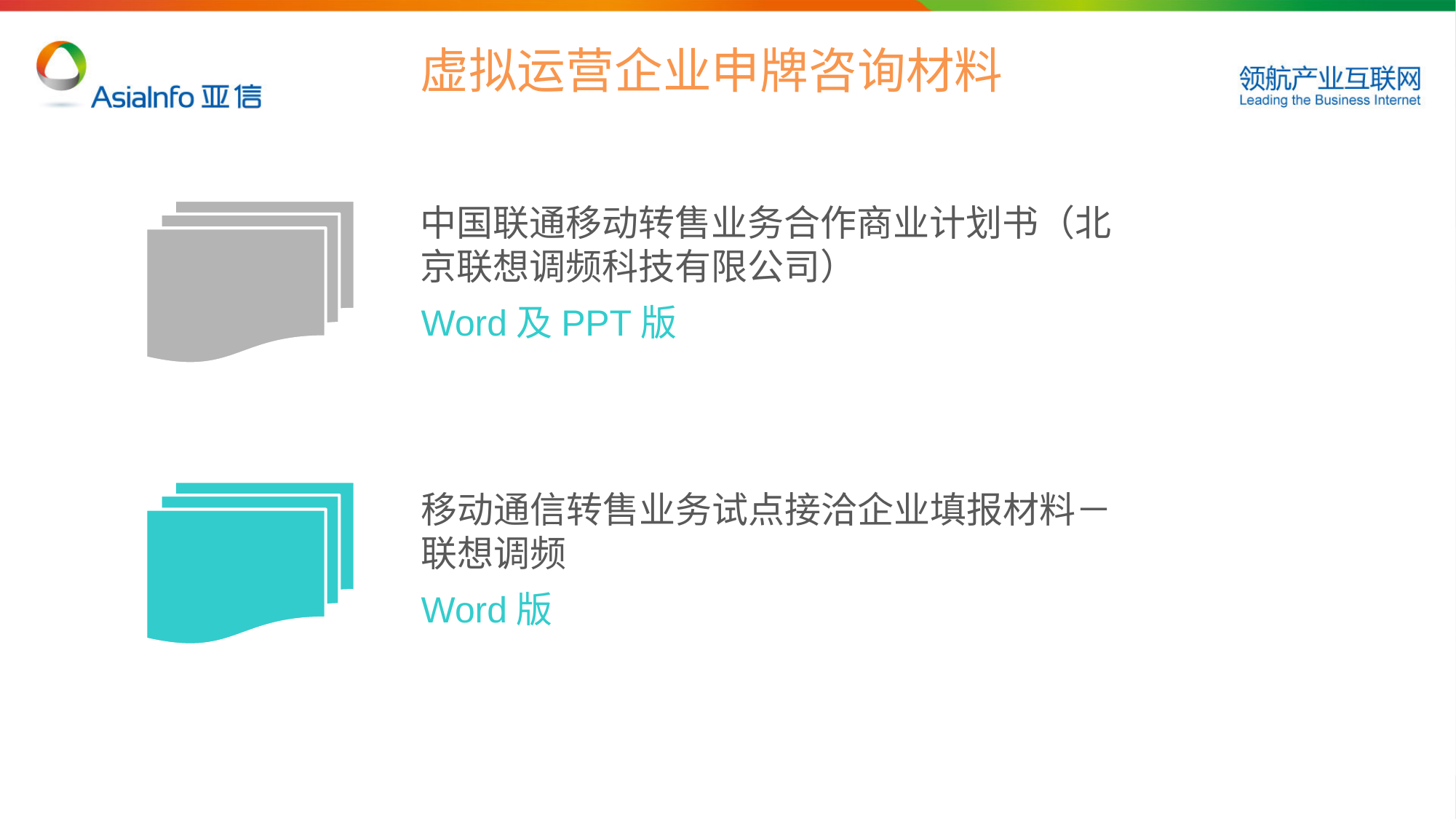

虚拟运营企业申牌咨询材料
中国联通移动转售业务合作商业计划书（北京联想调频科技有限公司）

Word及PPT版

移动通信转售业务试点接洽企业填报材料－联想调频
Word版